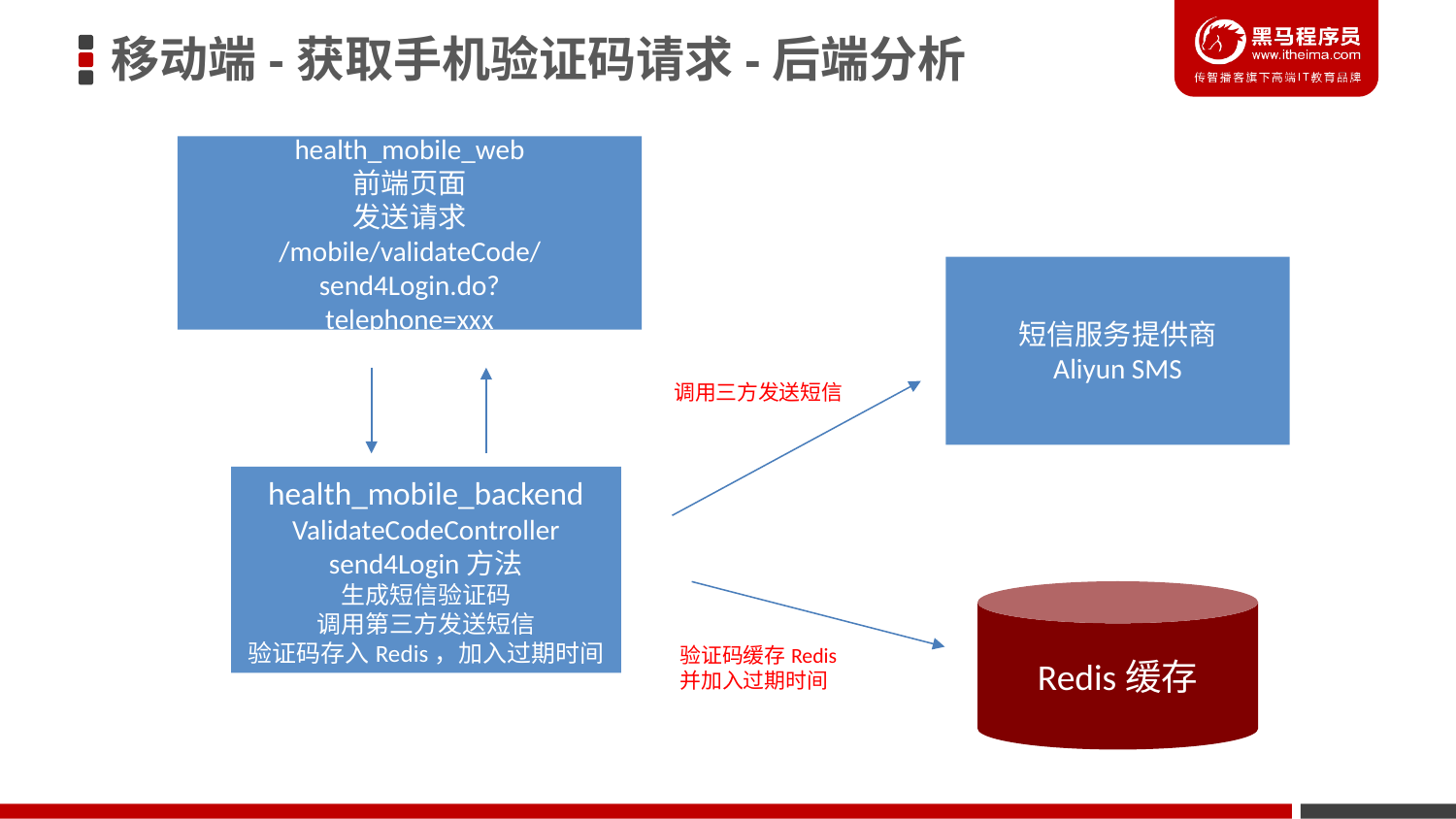

移动端-获取手机验证码请求-后端分析
health_mobile_web
前端页面
发送请求
/mobile/validateCode/send4Login.do?
telephone=xxx
短信服务提供商
Aliyun SMS
调用三方发送短信
health_mobile_backend
ValidateCodeController
send4Login方法
生成短信验证码
调用第三方发送短信
验证码存入Redis，加入过期时间
Redis缓存
验证码缓存Redis
并加入过期时间